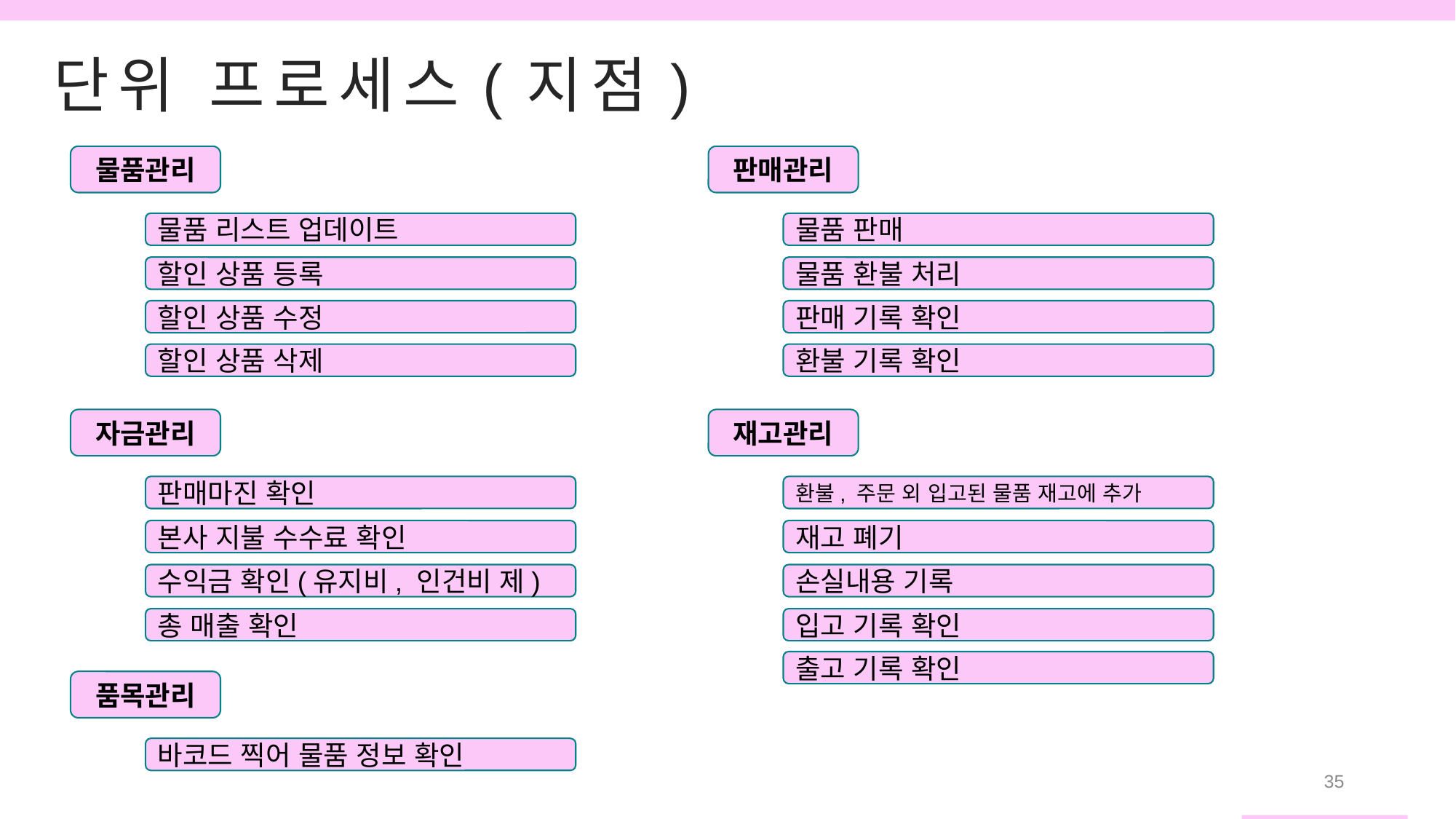

단위 프로세스(지점)
물품관리
판매관리
물품 리스트 업데이트
물품 판매
할인 상품 등록
물품 환불 처리
할인 상품 수정
판매 기록 확인
할인 상품 삭제
환불 기록 확인
자금관리
재고관리
판매마진 확인
환불, 주문 외 입고된 물품 재고에 추가
본사 지불 수수료 확인
재고 폐기
수익금 확인(유지비, 인건비 제)
손실내용 기록
총 매출 확인
입고 기록 확인
출고 기록 확인
품목관리
바코드 찍어 물품 정보 확인
35